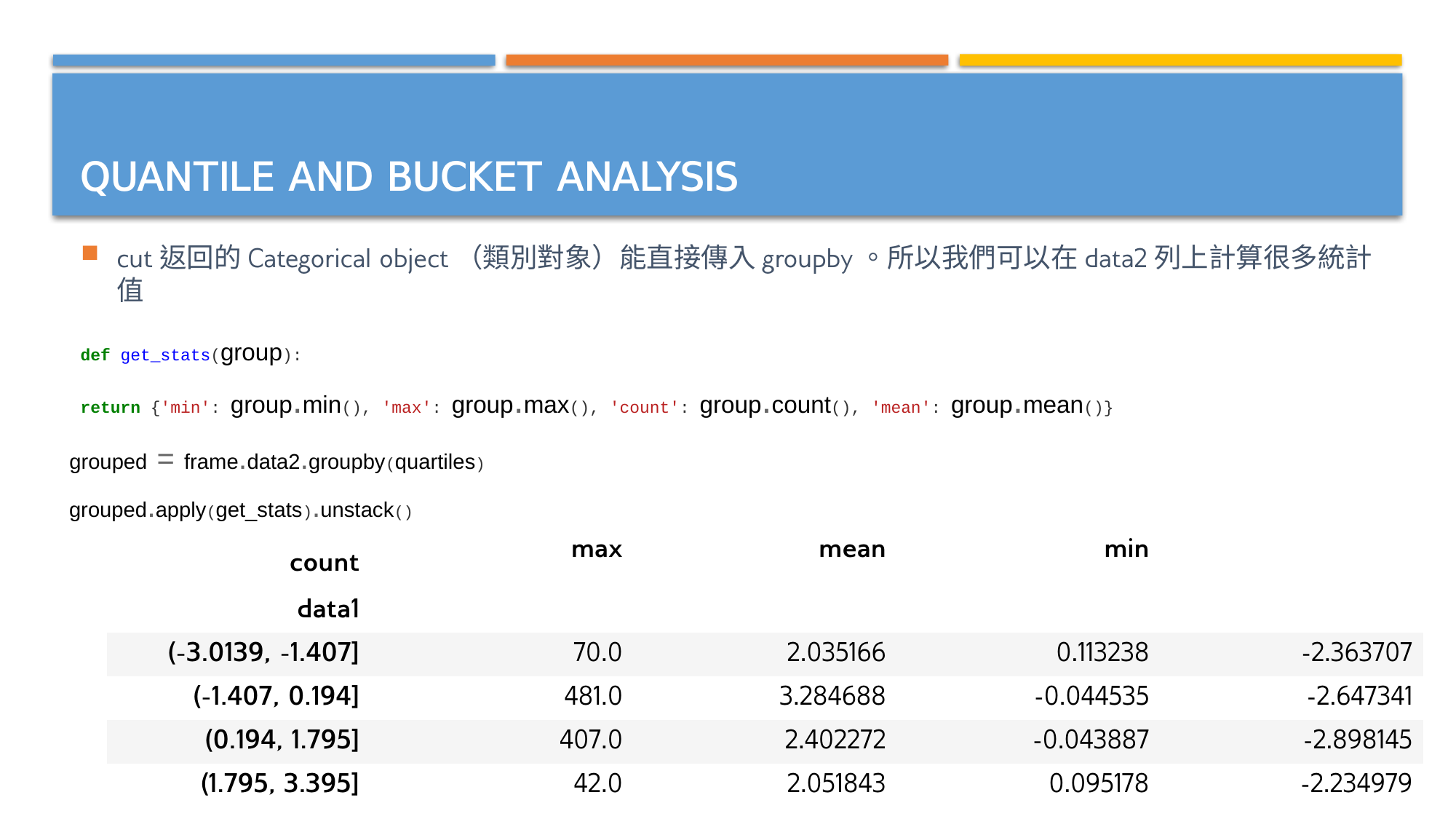

cut返回的Categorical object（類別對象）能直接傳入groupby。所以我們可以在data2列上計算很多統計值
# Quantile and Bucket Analysis
def get_stats(group):
return {'min': group.min(), 'max': group.max(), 'count': group.count(), 'mean': group.mean()}
grouped = frame.data2.groupby(quartiles)
grouped.apply(get_stats).unstack()
| count | max | mean | min |  |
| --- | --- | --- | --- | --- |
| data1 |  |  |  |  |
| (-3.0139, -1.407] | 70.0 | 2.035166 | 0.113238 | -2.363707 |
| (-1.407, 0.194] | 481.0 | 3.284688 | -0.044535 | -2.647341 |
| (0.194, 1.795] | 407.0 | 2.402272 | -0.043887 | -2.898145 |
| (1.795, 3.395] | 42.0 | 2.051843 | 0.095178 | -2.234979 |